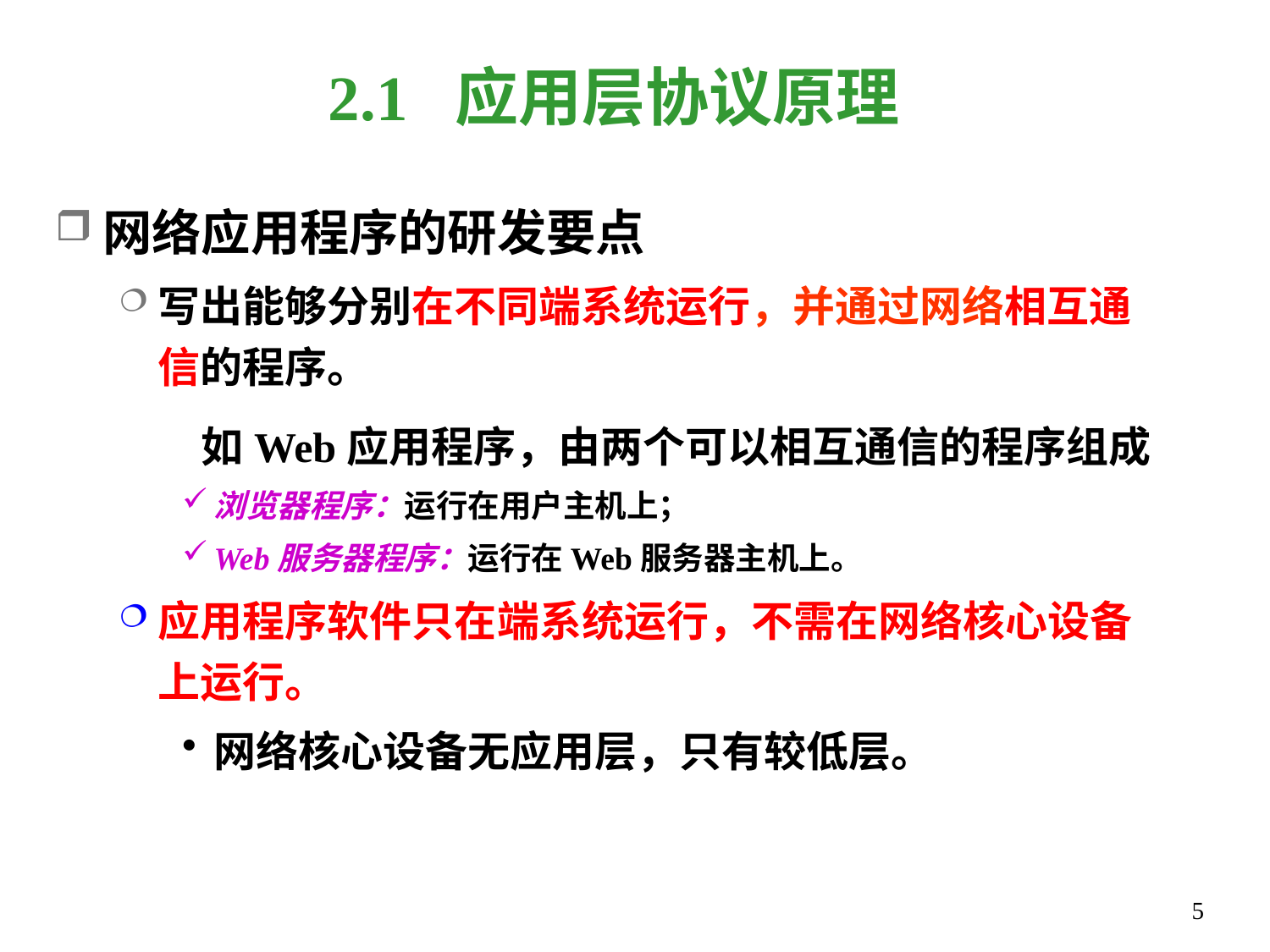

# 2.1  应用层协议原理
网络应用程序的研发要点
写出能够分别在不同端系统运行，并通过网络相互通信的程序。
            如Web应用程序，由两个可以相互通信的程序组成
浏览器程序：运行在用户主机上；
Web服务器程序：运行在Web服务器主机上。
应用程序软件只在端系统运行，不需在网络核心设备上运行。
网络核心设备无应用层，只有较低层。
5